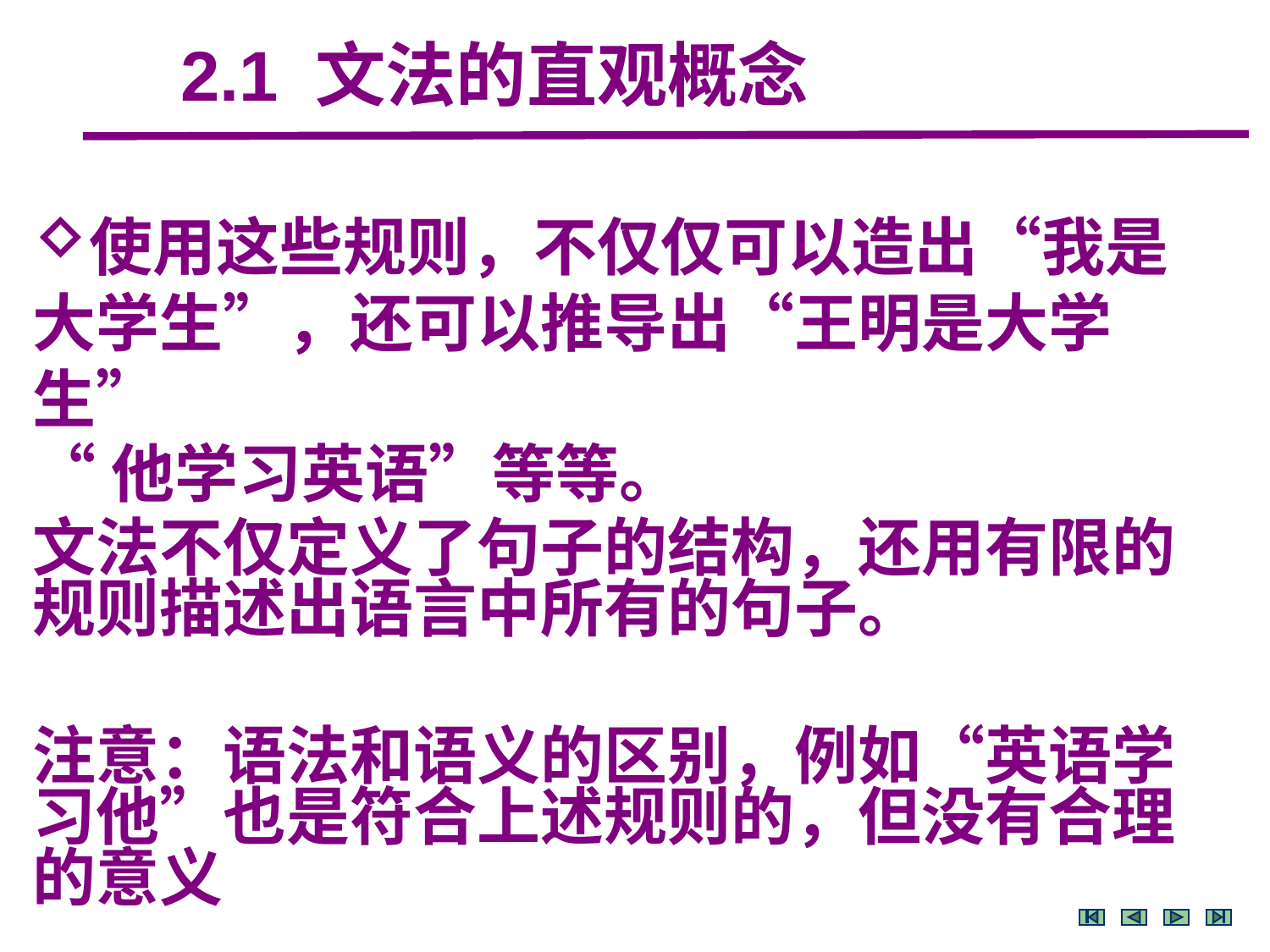

2.1 文法的直观概念
使用这些规则，不仅仅可以造出“我是大学生”，还可以推导出“王明是大学生”
“他学习英语”等等。
文法不仅定义了句子的结构，还用有限的规则描述出语言中所有的句子。

注意：语法和语义的区别，例如“英语学习他”也是符合上述规则的，但没有合理的意义